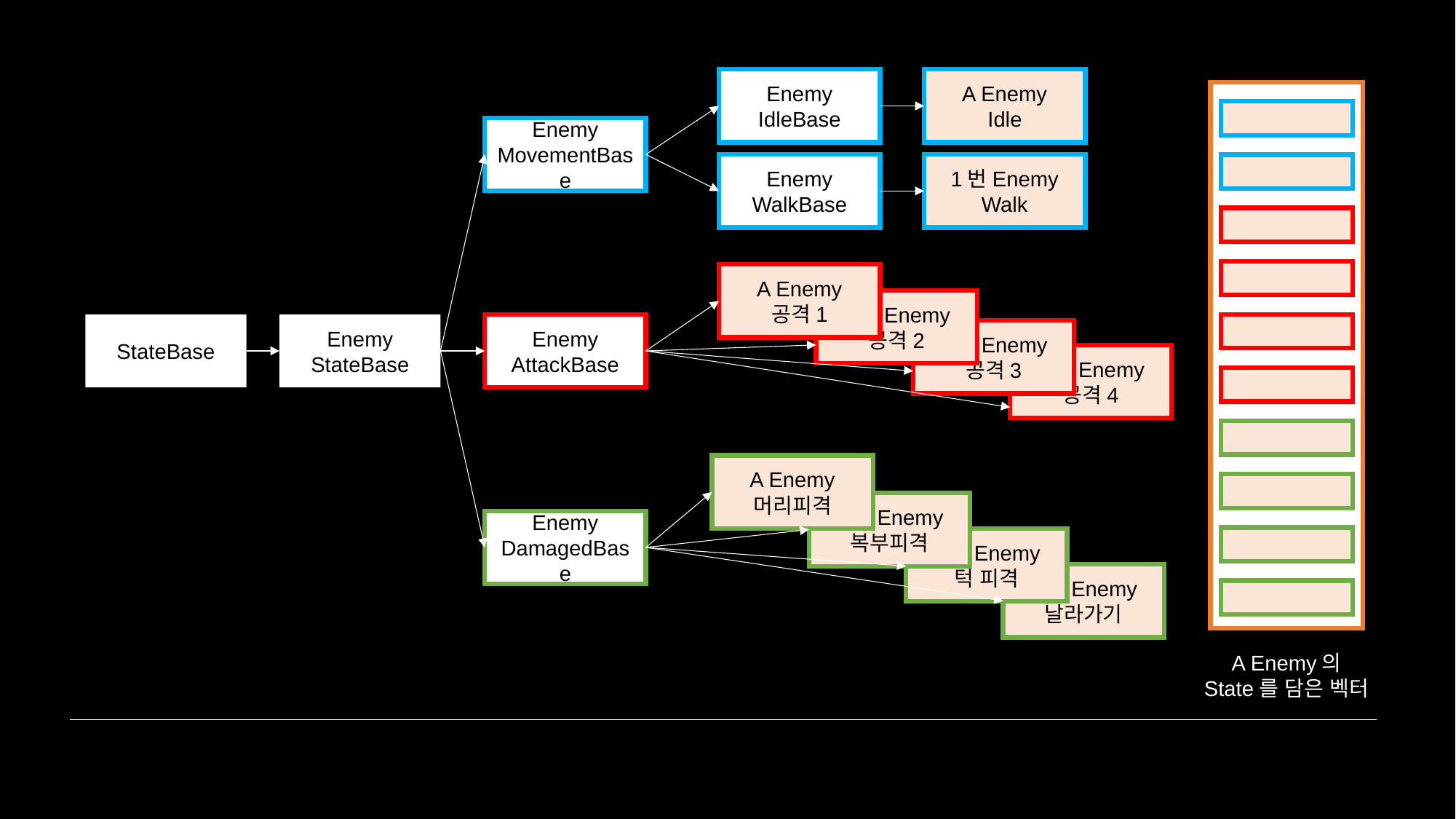

Enemy
IdleBase
A Enemy
Idle
Enemy
MovementBase
Enemy
WalkBase
1번Enemy
Walk
A Enemy
공격1
1번Enemy
공격2
StateBase
Enemy
StateBase
Enemy
AttackBase
1번Enemy
공격3
1번Enemy
공격4
A Enemy
머리피격
1번Enemy
복부피격
Enemy
DamagedBase
1번Enemy
턱 피격
1번Enemy
날라가기

A Enemy의
State를 담은 벡터

현재 이 몬스터의
현재 상태는?